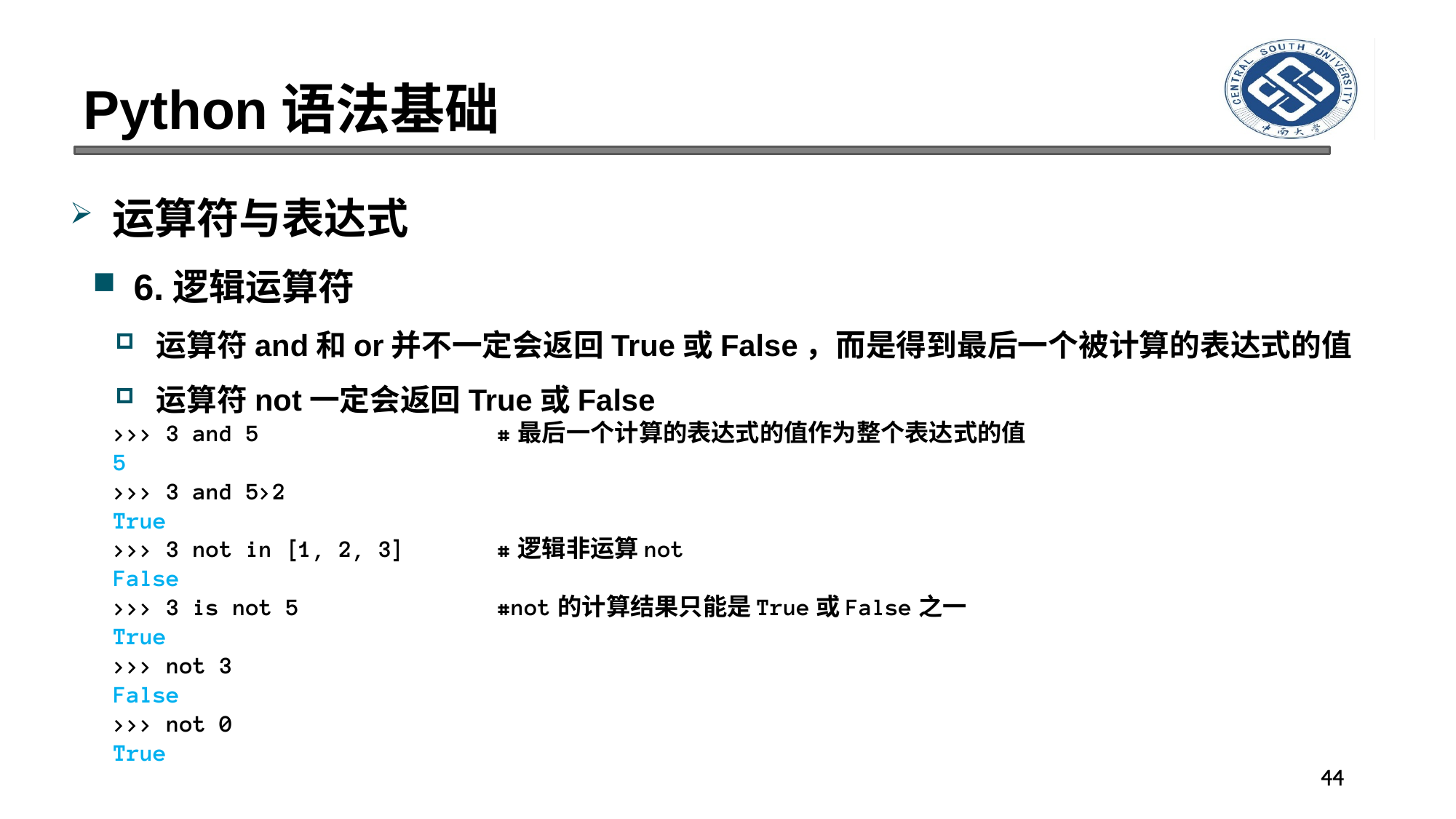

# Python语法基础
运算符与表达式
6.逻辑运算符
运算符and和or并不一定会返回True或False，而是得到最后一个被计算的表达式的值
运算符not一定会返回True或False
>>> 3 and 5                  #最后一个计算的表达式的值作为整个表达式的值
5
>>> 3 and 5>2
True
>>> 3 not in [1, 2, 3]       #逻辑非运算not
False
>>> 3 is not 5               #not的计算结果只能是True或False之一
True
>>> not 3
False
>>> not 0
True

44